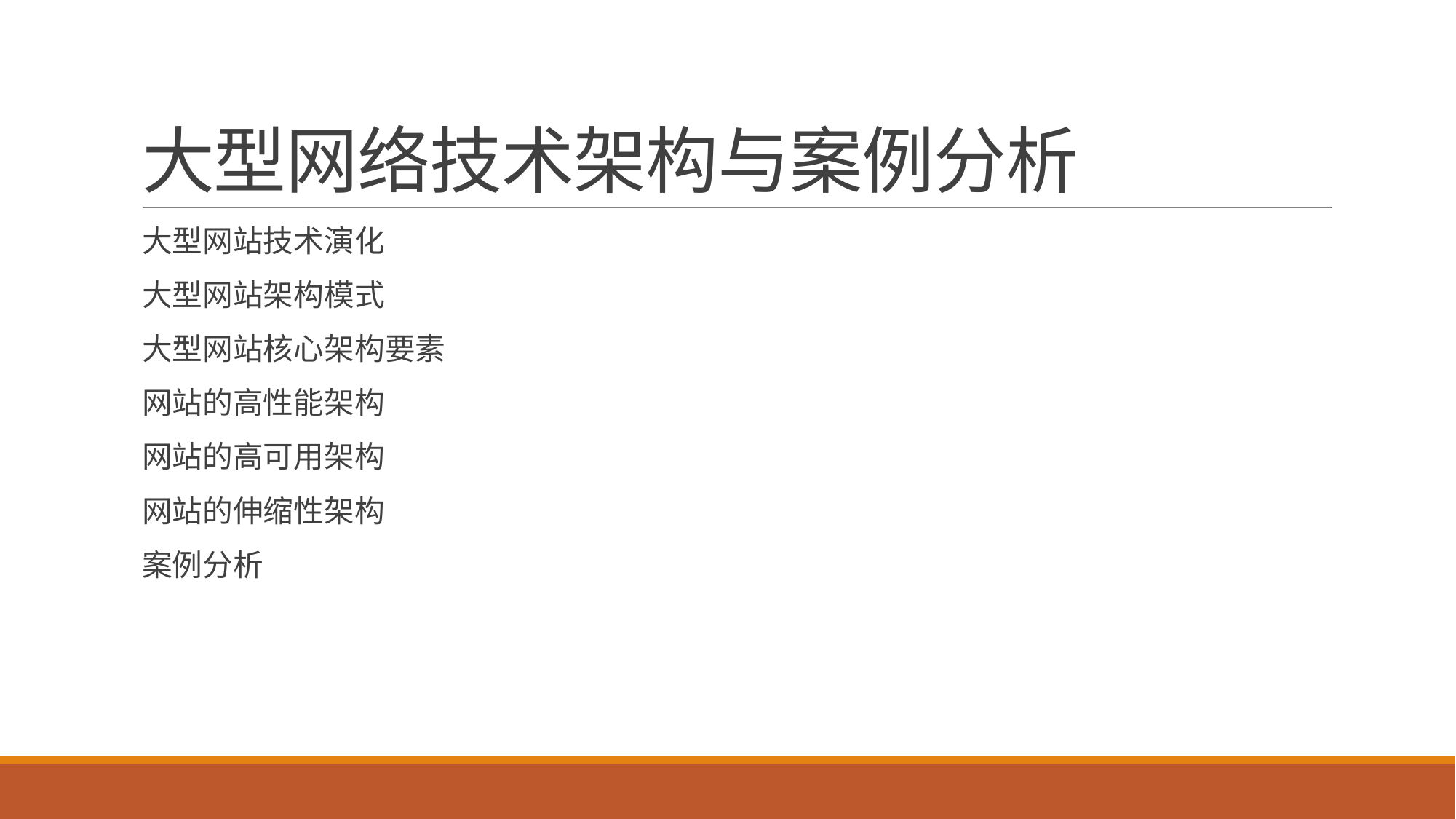

# 大型网络技术架构与案例分析
大型网站技术演化
大型网站架构模式
大型网站核心架构要素
网站的高性能架构
网站的高可用架构
网站的伸缩性架构
案例分析